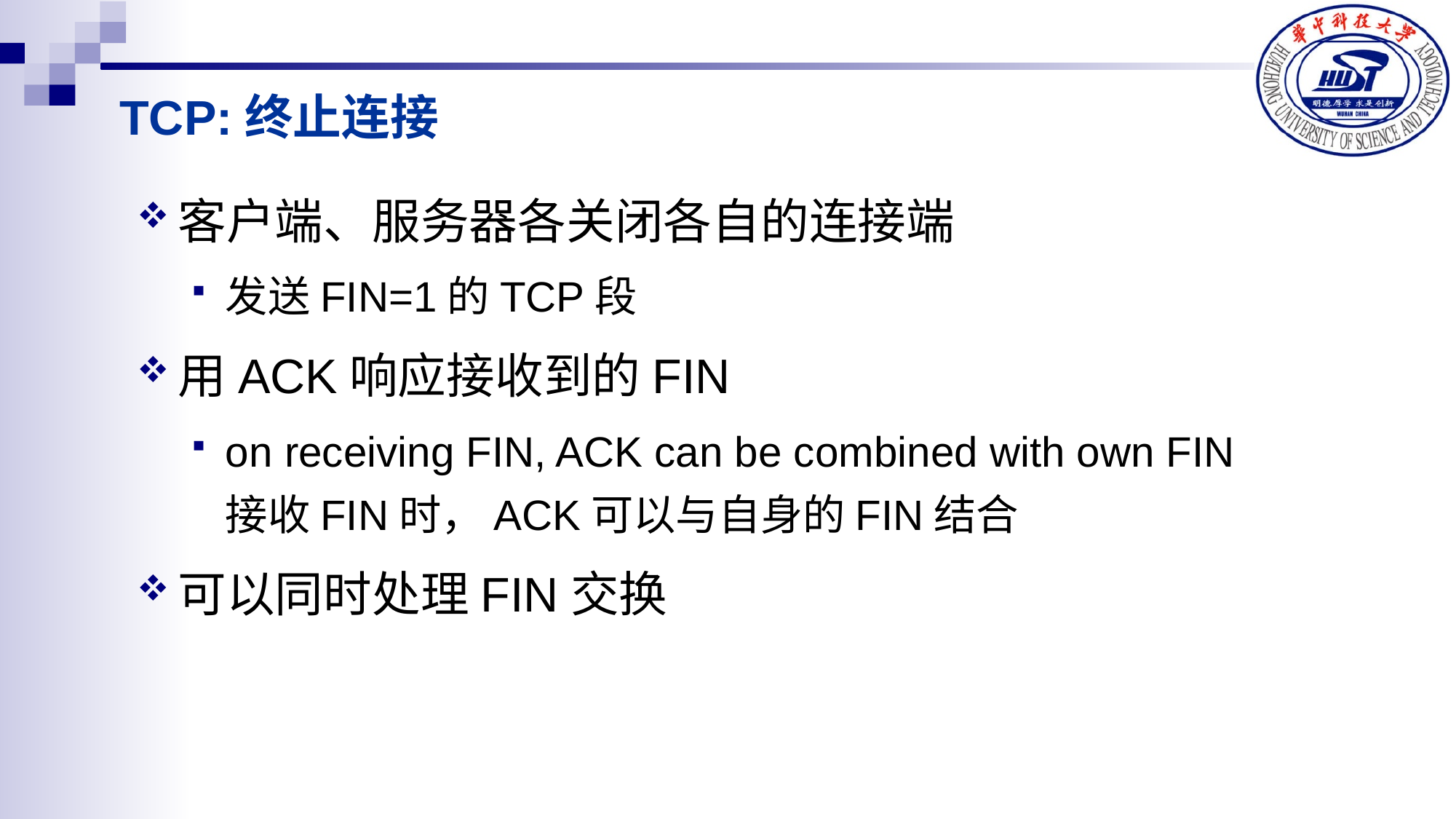

# TCP:终止连接
客户端、服务器各关闭各自的连接端
发送FIN=1的TCP段
用ACK响应接收到的FIN
on receiving FIN, ACK can be combined with own FIN  接收FIN时，ACK可以与自身的FIN结合
可以同时处理FIN交换